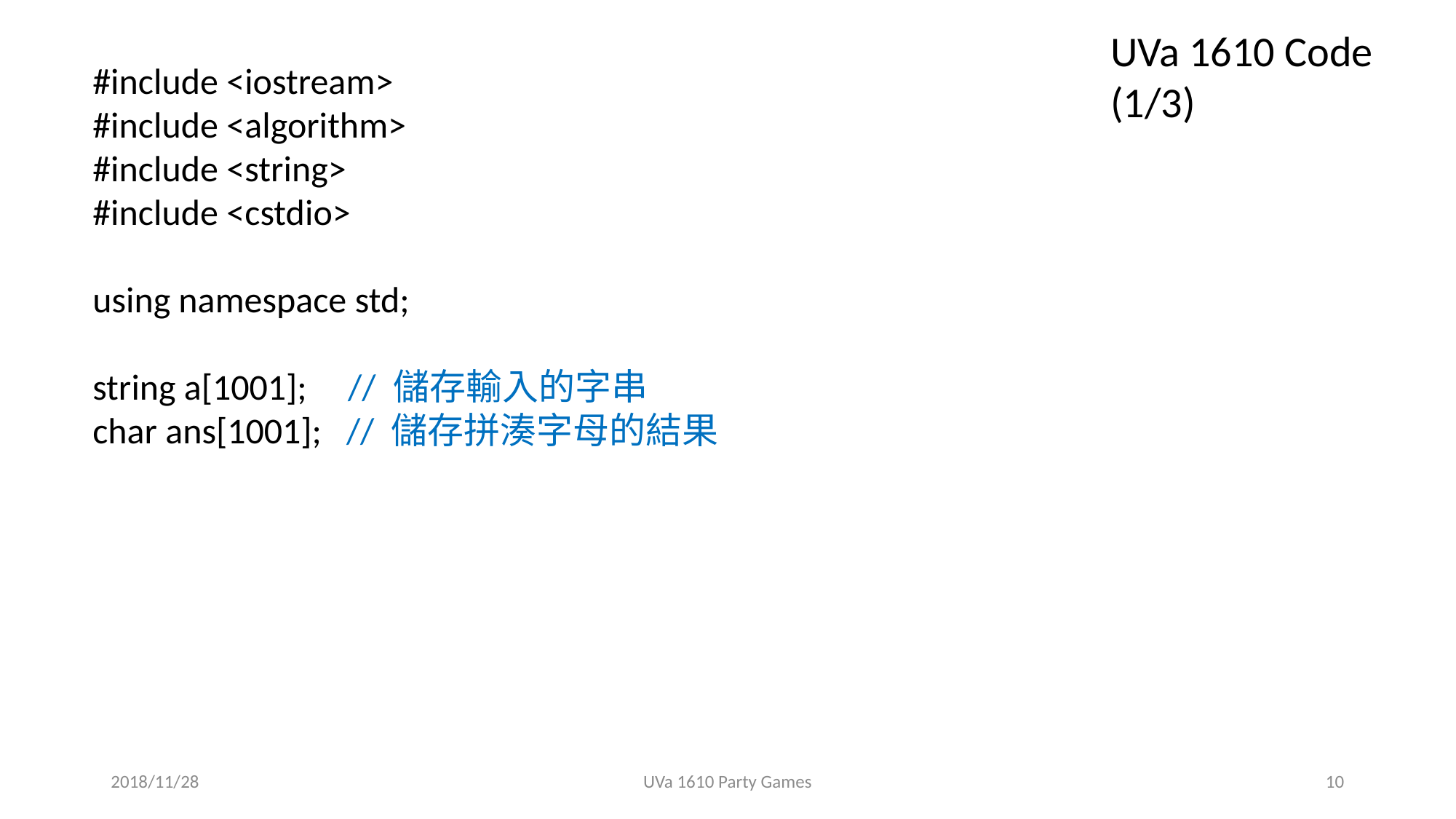

UVa 1610 Code
(1/3)
#include <iostream>
#include <algorithm>
#include <string>
#include <cstdio>

using namespace std;

string a[1001];     // 儲存輸入的字串
char ans[1001];   // 儲存拼湊字母的結果
2018/11/28
UVa 1610 Party Games
10